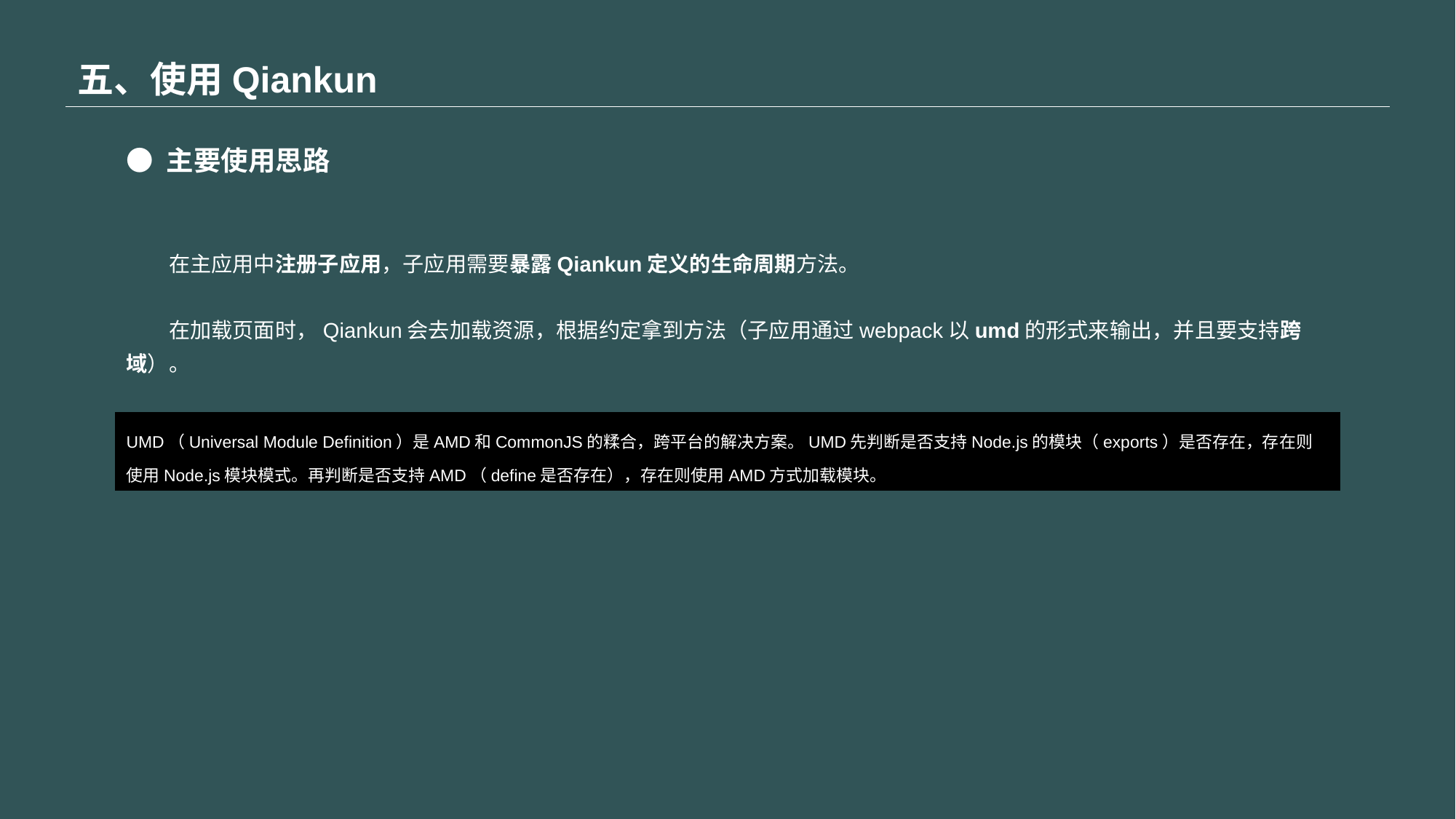

五、使用Qiankun
● 主要使用思路
　　在主应用中注册子应用，子应用需要暴露Qiankun定义的生命周期方法。

　　在加载页面时，Qiankun会去加载资源，根据约定拿到方法（子应用通过webpack以umd的形式来输出，并且要支持跨域）。
UMD（Universal Module Definition）是AMD和CommonJS的糅合，跨平台的解决方案。UMD先判断是否支持Node.js的模块（exports）是否存在，存在则使用Node.js模块模式。再判断是否支持AMD（define是否存在），存在则使用AMD方式加载模块。